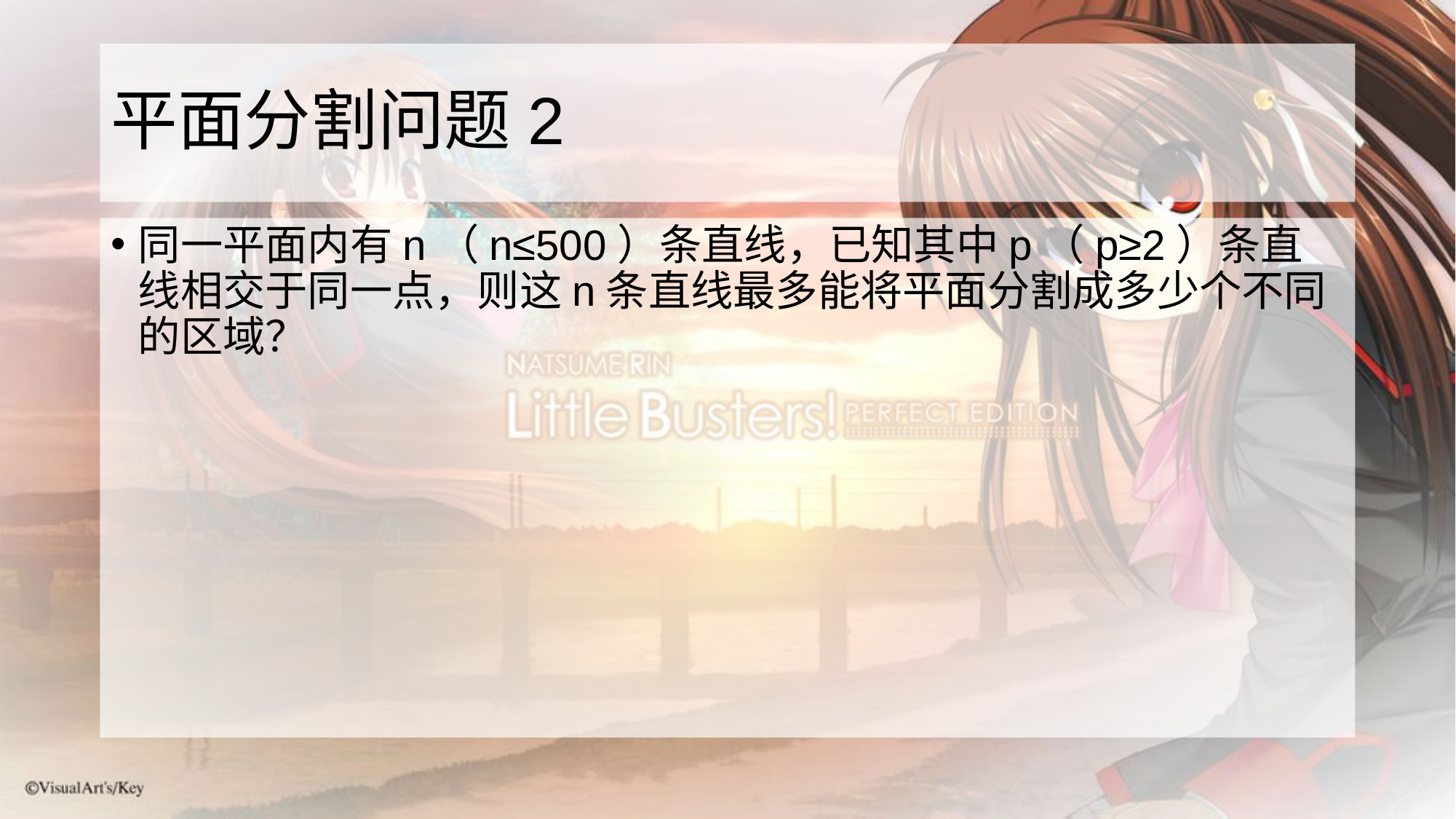

# 平面分割问题2
同一平面内有n（n≤500）条直线，已知其中p（p≥2）条直线相交于同一点，则这n条直线最多能将平面分割成多少个不同的区域？